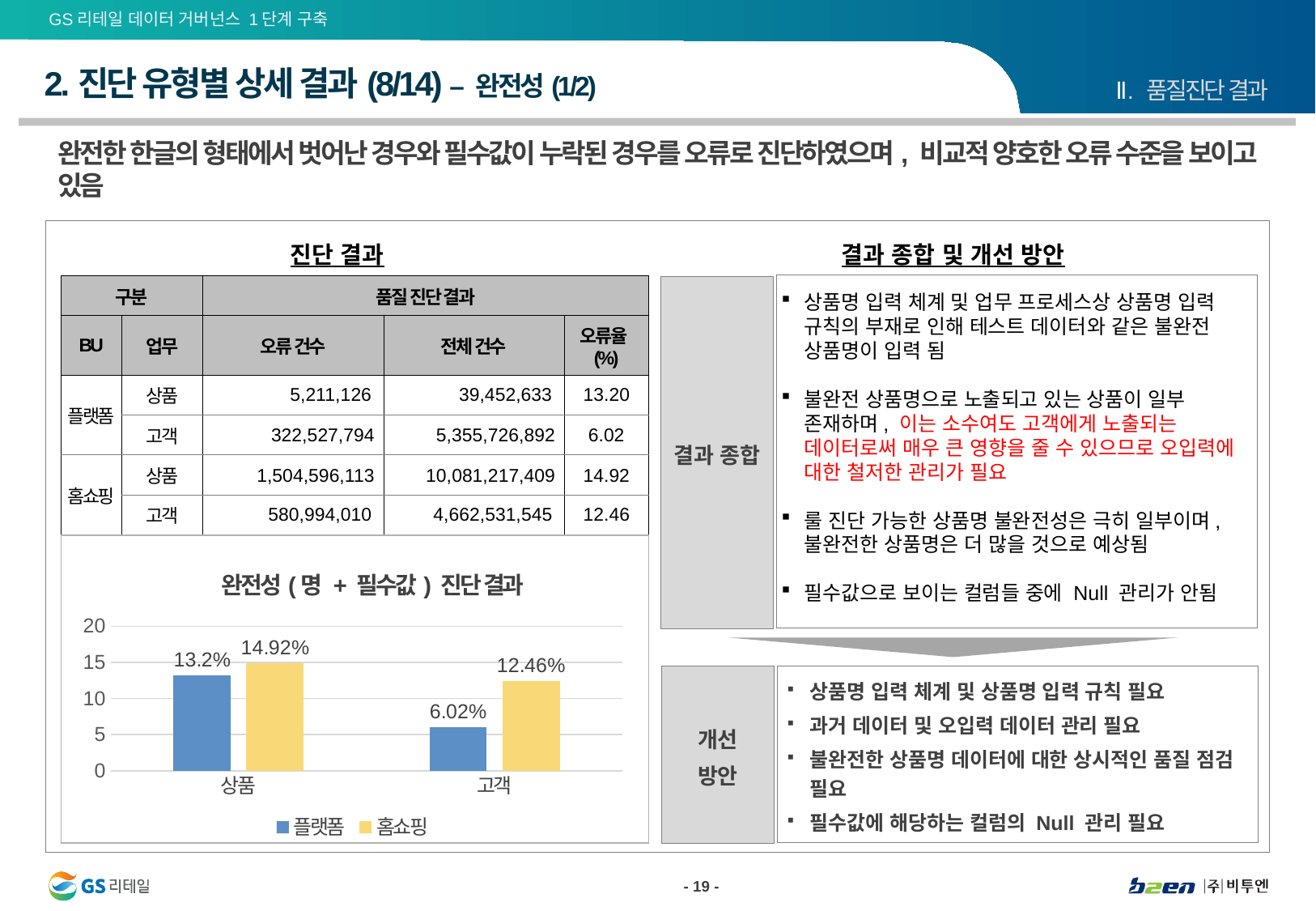

# 2.진단 유형별 상세 결과(8/14) – 완전성(1/2)
Ⅱ. 품질진단 결과
완전한 한글의 형태에서 벗어난 경우와 필수값이 누락된 경우를 오류로 진단하였으며, 비교적 양호한 오류 수준을 보이고 있음

진단 결과
결과 종합 및 개선 방안
상품명 입력 체계 및 업무 프로세스상 상품명 입력 규칙의 부재로 인해 테스트 데이터와 같은 불완전 상품명이 입력 됨

불완전 상품명으로 노출되고 있는 상품이 일부  존재하며, 이는 소수여도 고객에게 노출되는 데이터로써 매우 큰 영향을 줄 수 있으므로 오입력에 대한 철저한 관리가 필요

룰 진단 가능한 상품명 불완전성은 극히 일부이며, 불완전한 상품명은 더 많을 것으로 예상됨

필수값으로 보이는 컬럼들 중에 Null 관리가 안됨
| 구분 |  | 품질 진단 결과 |  |  |
| --- | --- | --- | --- | --- |
| BU | 업무 | 오류 건수 | 전체 건수 | 오류율(%) |
| 플랫폼 | 상품 | 5,211,126 | 39,452,633 | 13.20 |
|  | 고객 | 322,527,794 | 5,355,726,892 | 6.02 |
| 홈쇼핑 | 상품 | 1,504,596,113 | 10,081,217,409 | 14.92 |
|  | 고객 | 580,994,010 | 4,662,531,545 | 12.46 |
결과 종합

### Chart: 완전성(명 + 필수값) 진단 결과

| Category | 플랫폼 | 홈쇼핑 |
|---|---|---|
| 상품 | 13.2 | 14.92 |
| 고객 | 6.02 | 12.46 |
개선
방안
상품명 입력 체계 및 상품명 입력 규칙 필요
과거 데이터 및 오입력 데이터 관리 필요
불완전한 상품명 데이터에 대한 상시적인 품질 점검 필요
필수값에 해당하는 컬럼의 Null 관리 필요